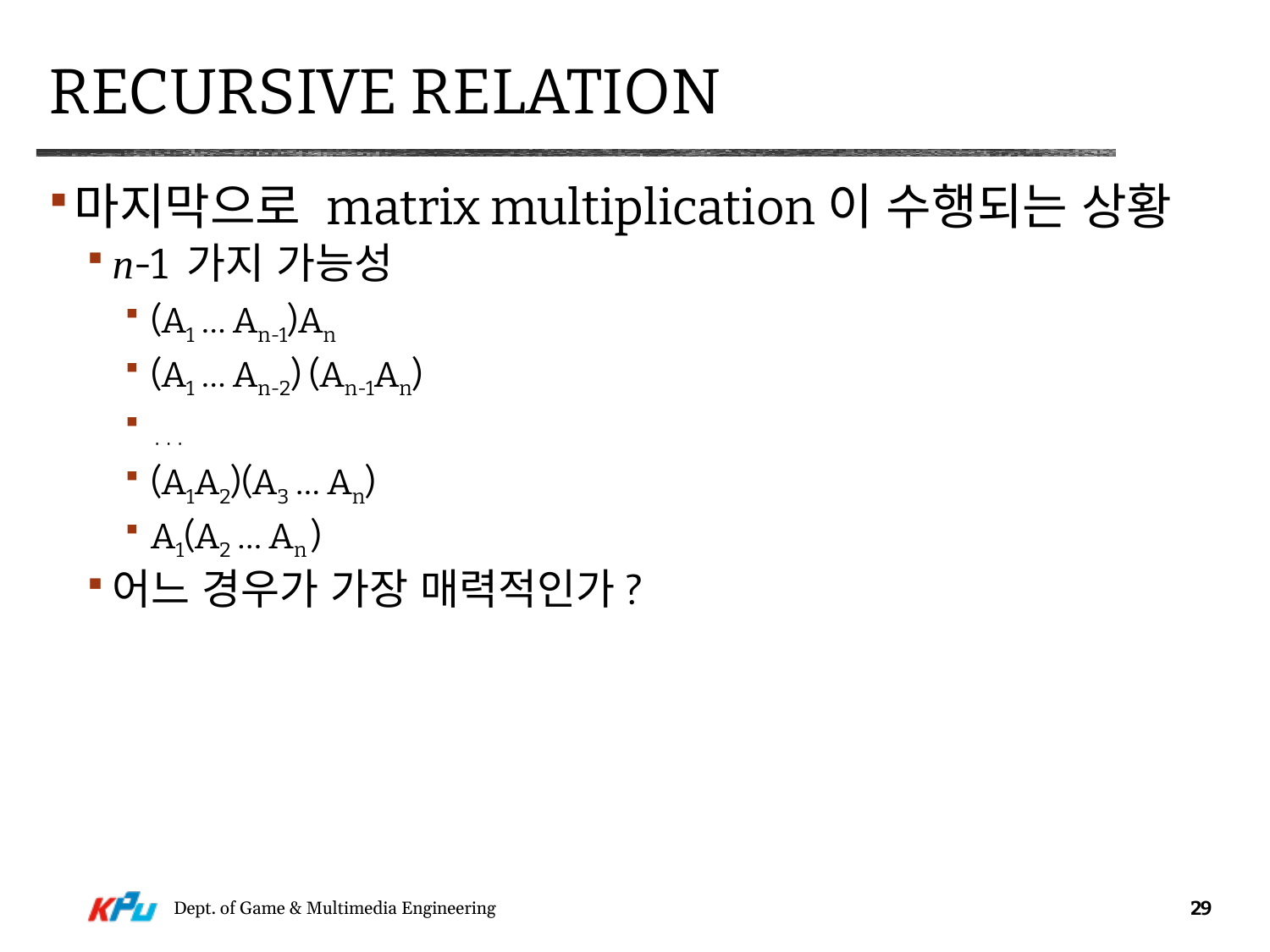

# Recursive Relation
마지막으로 matrix multiplication이 수행되는 상황
n-1 가지 가능성
(A1 … An-1)An
(A1 … An-2) (An-1An)
 ∙ ∙ ∙
(A1A2)(A3 … An)
A1(A2 … An )
어느 경우가 가장 매력적인가?
Dept. of Game & Multimedia Engineering
29